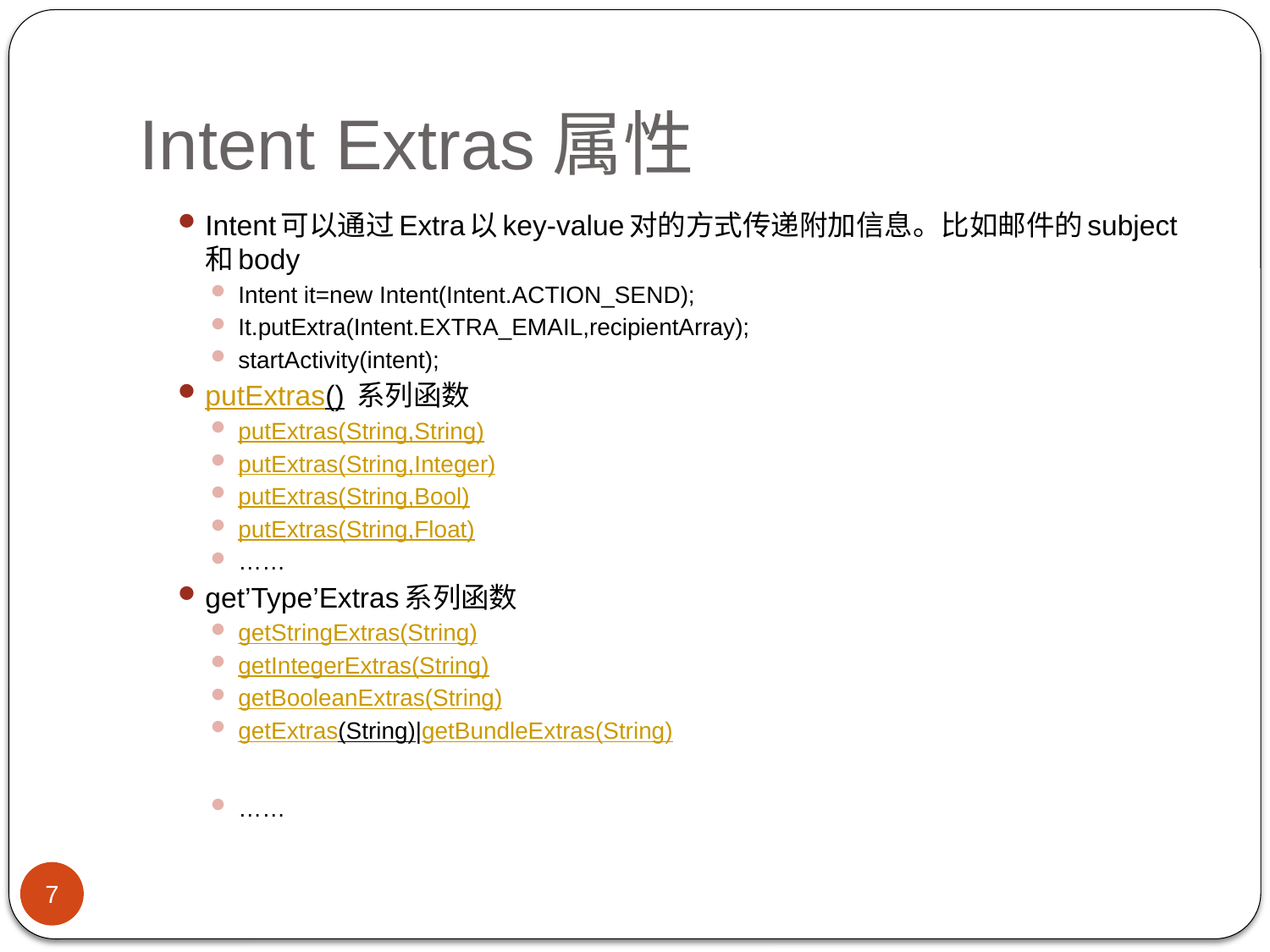

# Intent Extras属性
Intent可以通过Extra以key-value对的方式传递附加信息。比如邮件的subject 和body
Intent it=new Intent(Intent.ACTION_SEND);
It.putExtra(Intent.EXTRA_EMAIL,recipientArray);
startActivity(intent);
putExtras() 系列函数
putExtras(String,String)
putExtras(String,Integer)
putExtras(String,Bool)
putExtras(String,Float)
……
get’Type’Extras系列函数
getStringExtras(String)
getIntegerExtras(String)
getBooleanExtras(String)
getExtras(String)|getBundleExtras(String)

……

7